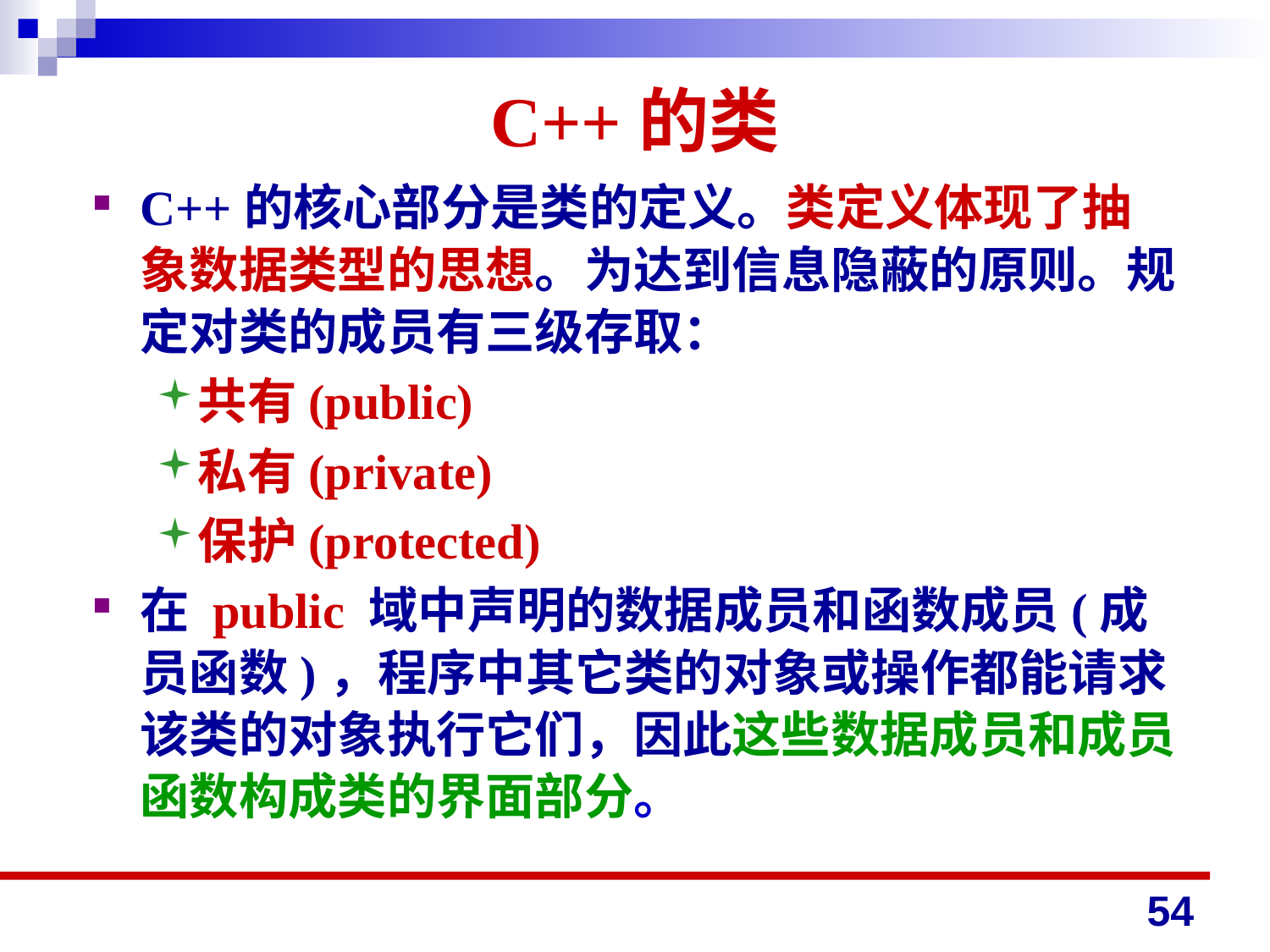

# C++的类
C++的核心部分是类的定义。类定义体现了抽象数据类型的思想。为达到信息隐蔽的原则。规定对类的成员有三级存取：
共有(public)
私有(private)
保护(protected)
在 public 域中声明的数据成员和函数成员(成员函数)，程序中其它类的对象或操作都能请求该类的对象执行它们，因此这些数据成员和成员函数构成类的界面部分。
54